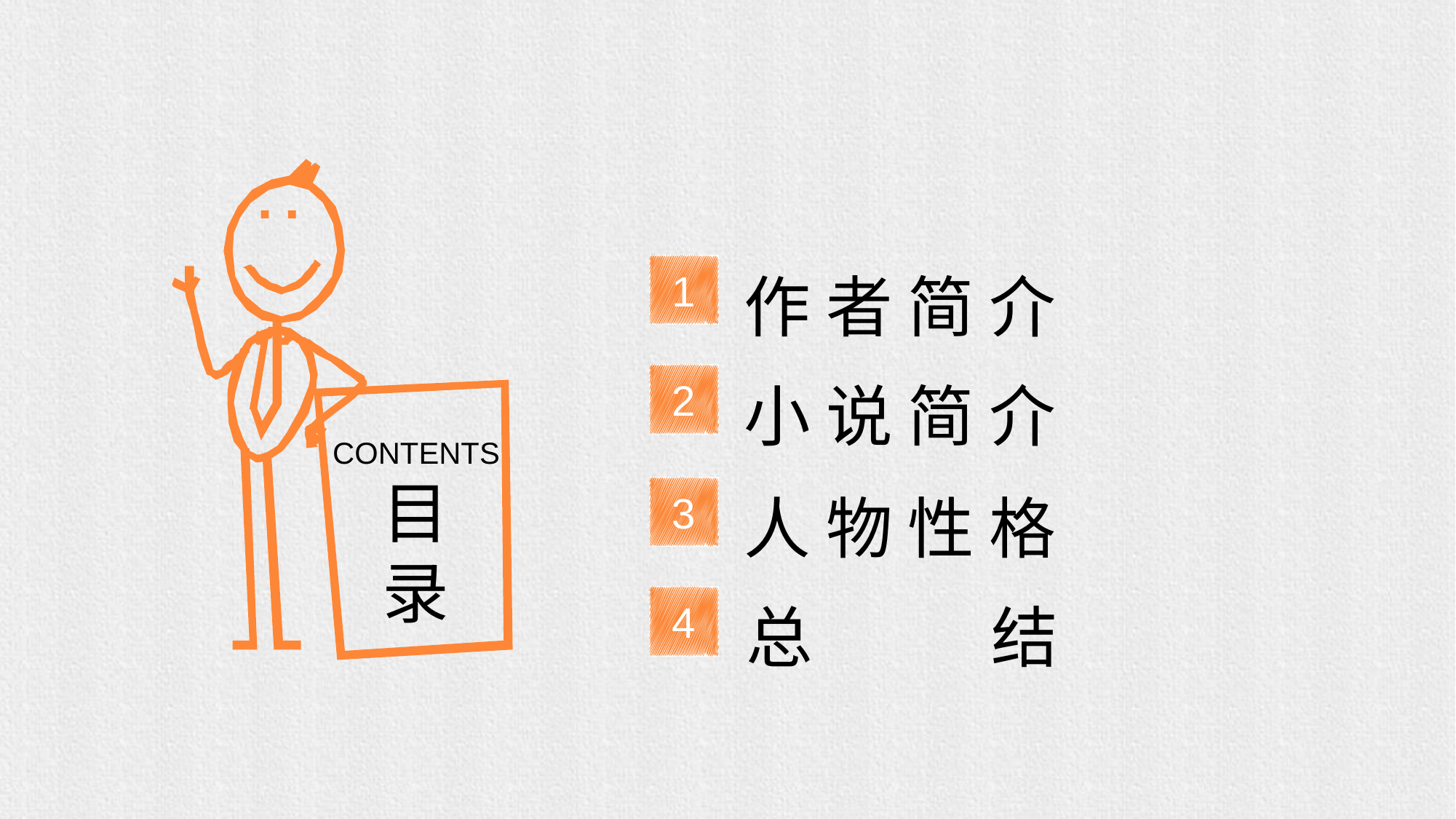

1
作 者 简 介
2
小 说 简 介
CONTENTS
目
录
3
人 物 性 格
4
总            结